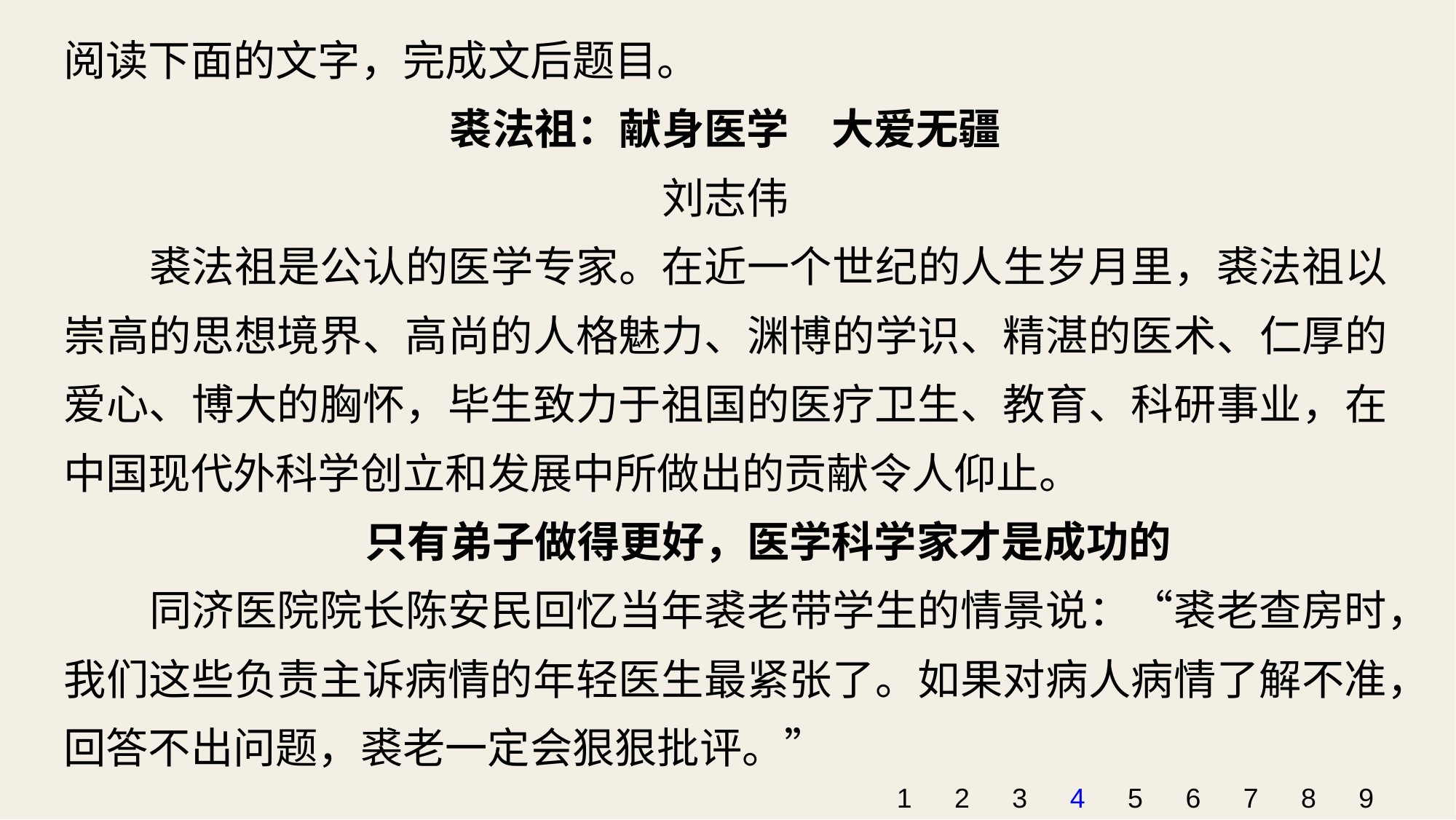

阅读下面的文字，完成文后题目。
裘法祖：献身医学　大爱无疆
刘志伟
裘法祖是公认的医学专家。在近一个世纪的人生岁月里，裘法祖以崇高的思想境界、高尚的人格魅力、渊博的学识、精湛的医术、仁厚的爱心、博大的胸怀，毕生致力于祖国的医疗卫生、教育、科研事业，在中国现代外科学创立和发展中所做出的贡献令人仰止。
只有弟子做得更好，医学科学家才是成功的
同济医院院长陈安民回忆当年裘老带学生的情景说：“裘老查房时，我们这些负责主诉病情的年轻医生最紧张了。如果对病人病情了解不准，回答不出问题，裘老一定会狠狠批评。”
1
2
3
4
5
6
7
8
9